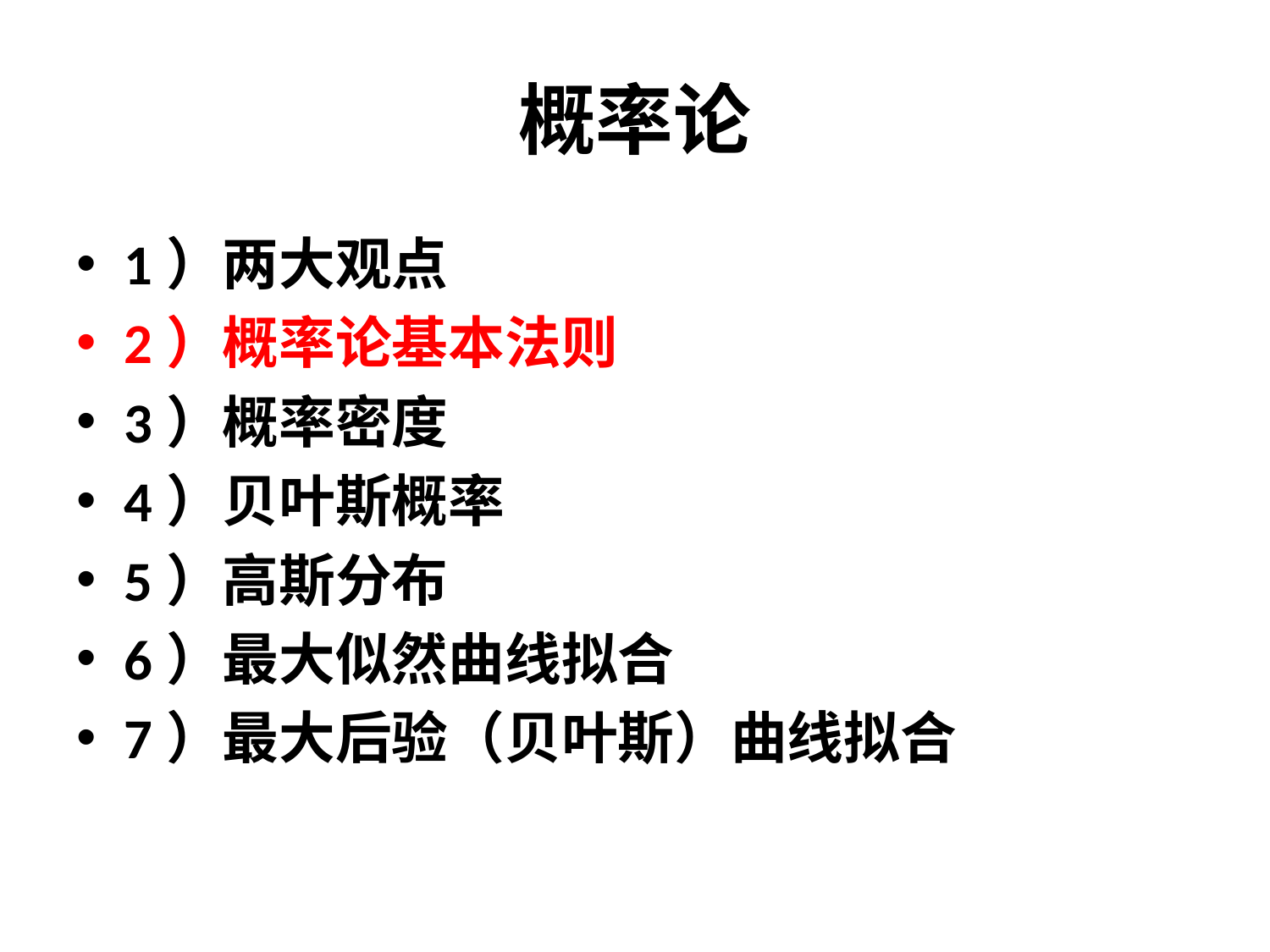

# 概率论
1）两大观点
2）概率论基本法则
3）概率密度
4）贝叶斯概率
5）高斯分布
6）最大似然曲线拟合
7）最大后验（贝叶斯）曲线拟合